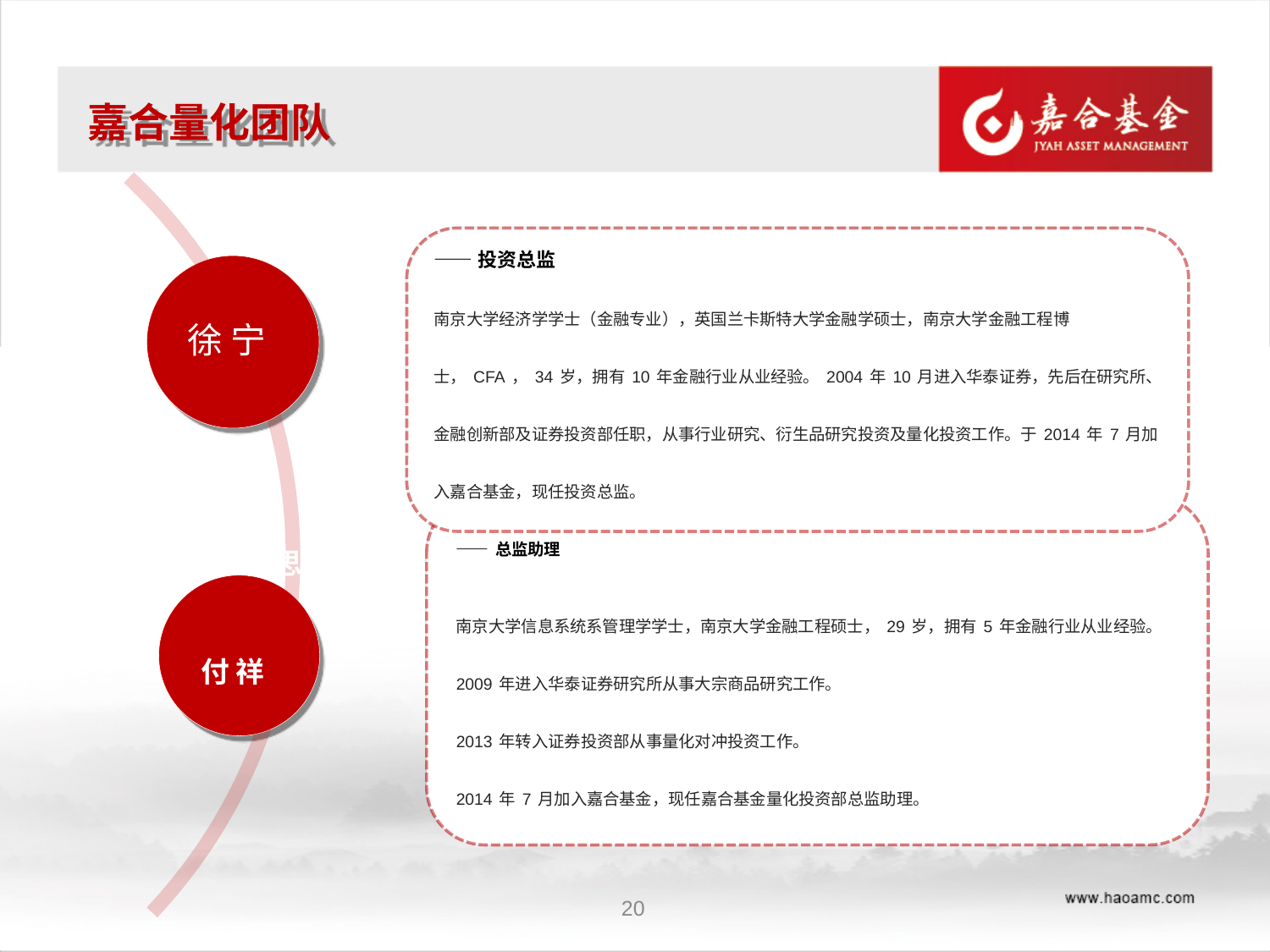

嘉合量化团队
——投资总监
南京大学经济学学士（金融专业），英国兰卡斯特大学金融学硕士，南京大学金融工程博士，CFA，34岁，拥有10年金融行业从业经验。2004年10月进入华泰证券，先后在研究所、金融创新部及证券投资部任职，从事行业研究、衍生品研究投资及量化投资工作。于2014年7月加入嘉合基金，现任投资总监。

徐 宁
薛思乔
——总监助理

南京大学信息系统系管理学学士，南京大学金融工程硕士，29岁，拥有5年金融行业从业经验。
2009年进入华泰证券研究所从事大宗商品研究工作。
2013年转入证券投资部从事量化对冲投资工作。
2014年7月加入嘉合基金，现任嘉合基金量化投资部总监助理。

付 祥
20